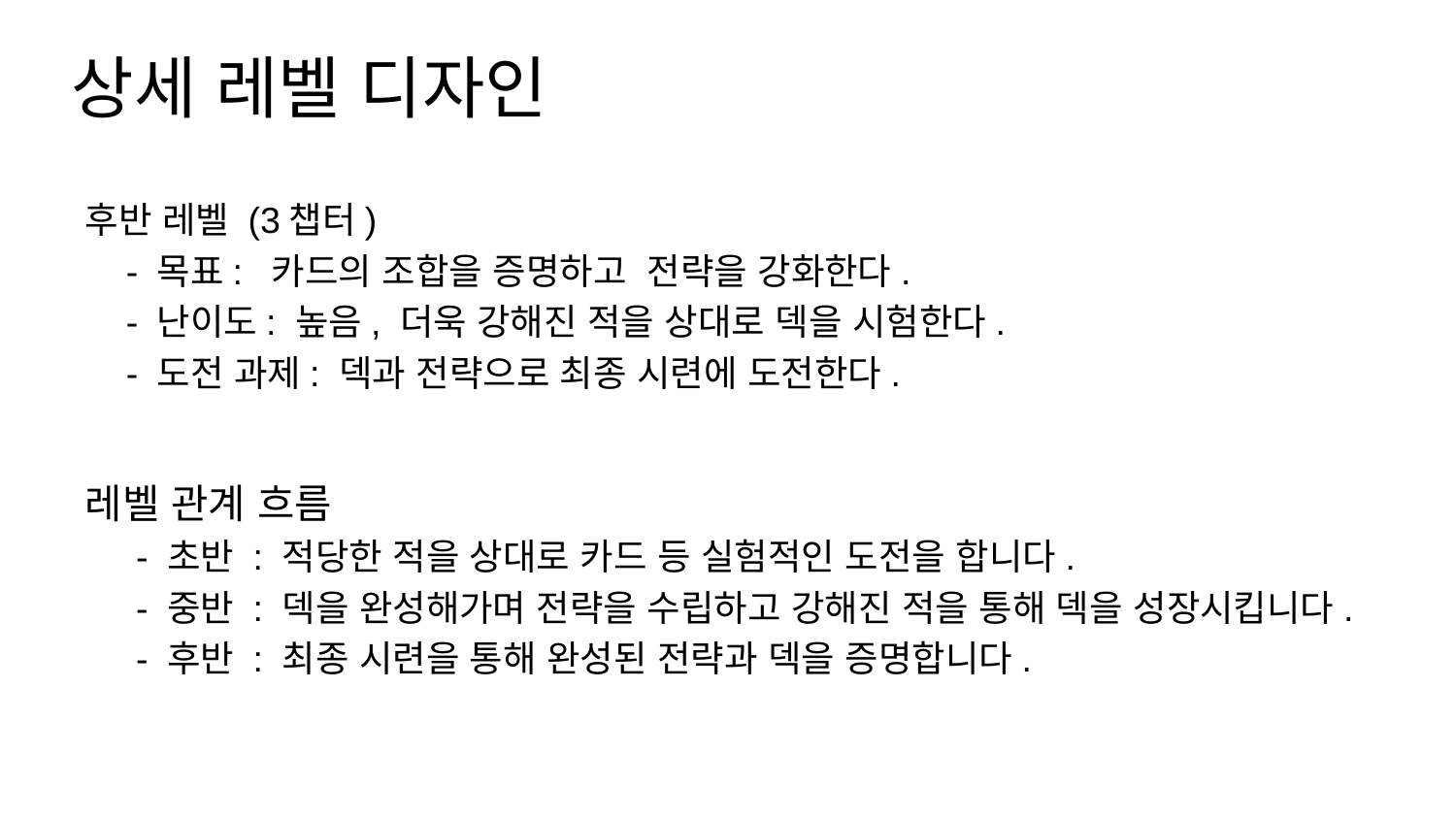

상세 레벨 디자인
후반 레벨 (3챕터)
    - 목표:  카드의 조합을 증명하고  전략을 강화한다.
    - 난이도: 높음, 더욱 강해진 적을 상대로 덱을 시험한다.
    - 도전 과제: 덱과 전략으로 최종 시련에 도전한다.

레벨 관계 흐름
     - 초반 : 적당한 적을 상대로 카드 등 실험적인 도전을 합니다.
     - 중반 : 덱을 완성해가며 전략을 수립하고 강해진 적을 통해 덱을 성장시킵니다.
     - 후반 : 최종 시련을 통해 완성된 전략과 덱을 증명합니다.